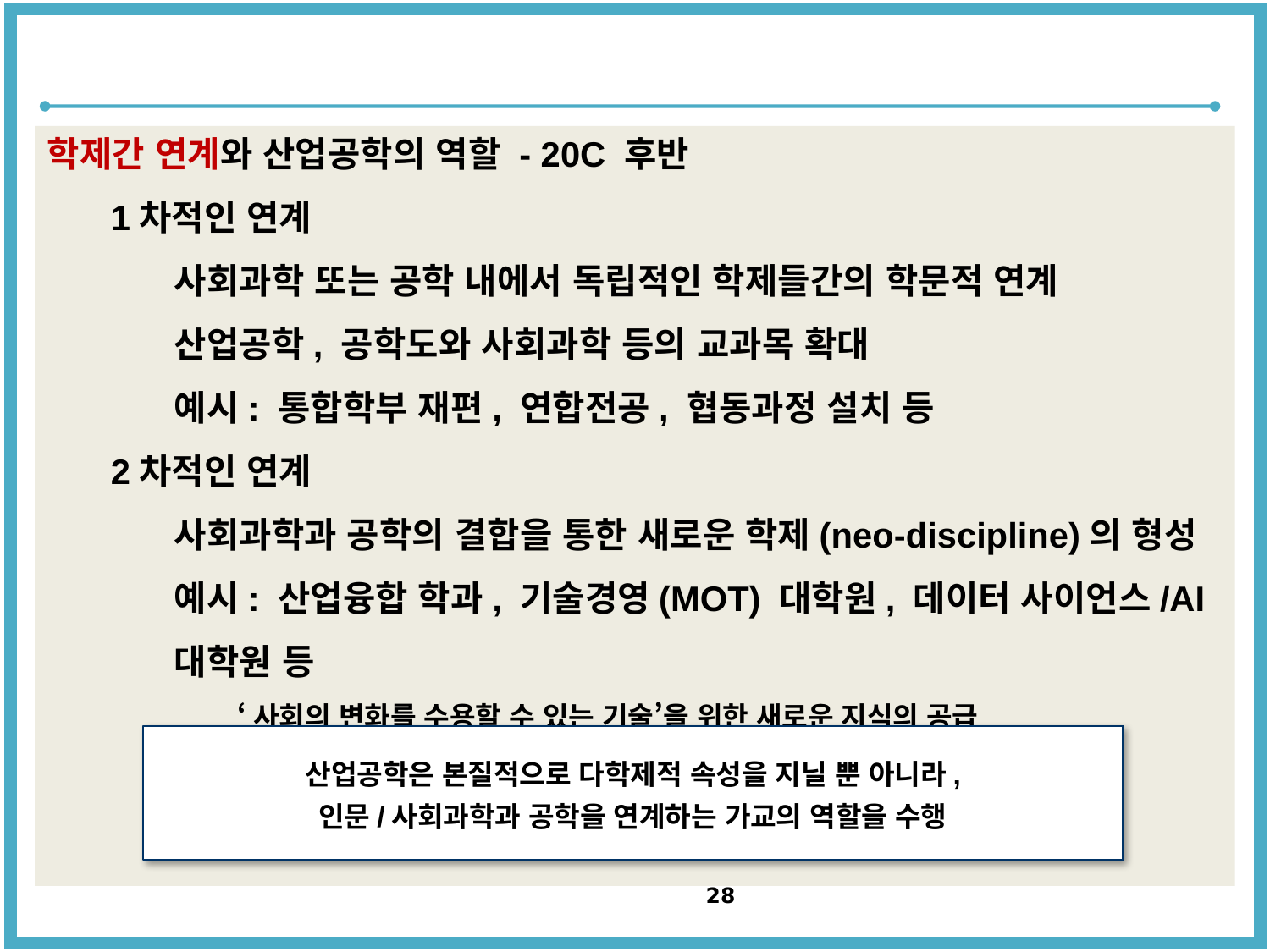

학제간 연계와 산업공학의 역할 - 20C 후반
1차적인 연계
사회과학 또는 공학 내에서 독립적인 학제들간의 학문적 연계
산업공학, 공학도와 사회과학 등의 교과목 확대
예시: 통합학부 재편, 연합전공, 협동과정 설치 등
2차적인 연계
사회과학과 공학의 결합을 통한 새로운 학제(neo-discipline)의 형성
예시: 산업융합 학과, 기술경영(MOT) 대학원, 데이터 사이언스/AI 대학원 등
‘사회의 변화를 수용할 수 있는 기술’을 위한 새로운 지식의 공급
‘기술의 변화에 적응할 수 있는 사회’를 위한 새로운 지식의 공급
산업공학은 본질적으로 다학제적 속성을 지닐 뿐 아니라,
인문/사회과학과 공학을 연계하는 가교의 역할을 수행